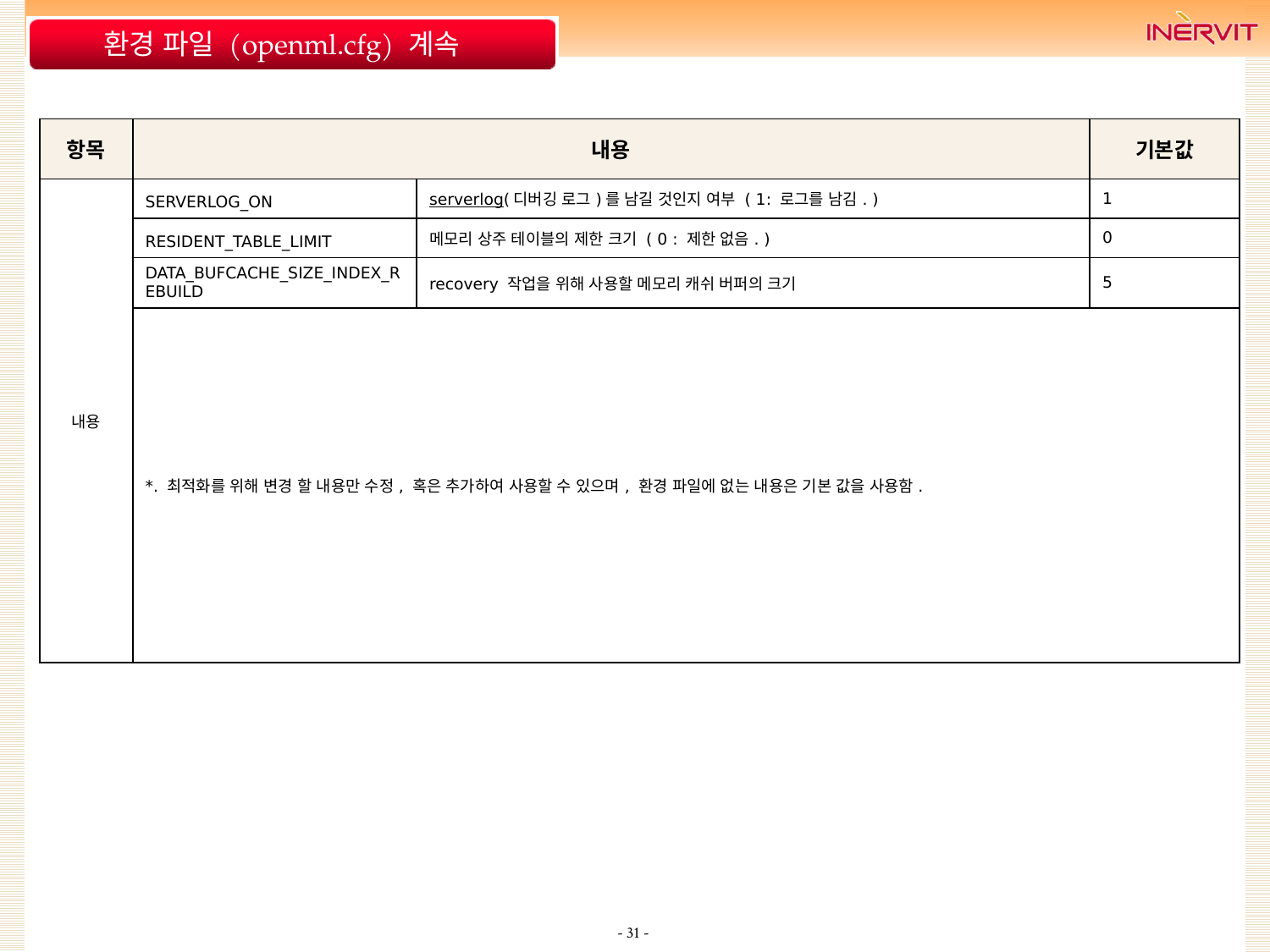

# 환경 파일 (openml.cfg) 계속
| 항목 | 내용 |  | 기본값 |
| --- | --- | --- | --- |
| 내용 | SERVERLOG\_ON | serverlog(디버깅 로그)를 남길 것인지 여부 ( 1: 로그를 남김. ) | 1 |
|  | RESIDENT\_TABLE\_LIMIT | 메모리 상주 테이블의 제한 크기 ( 0 : 제한 없음. ) | 0 |
|  | DATA\_BUFCACHE\_SIZE\_INDEX\_REBUILD | recovery 작업을 위해 사용할 메모리 캐쉬 버퍼의 크기 | 5 |
|  | \*. 최적화를 위해 변경 할 내용만 수정, 혹은 추가하여 사용할 수 있으며, 환경 파일에 없는 내용은 기본 값을 사용함. |  |  |
- 31 -